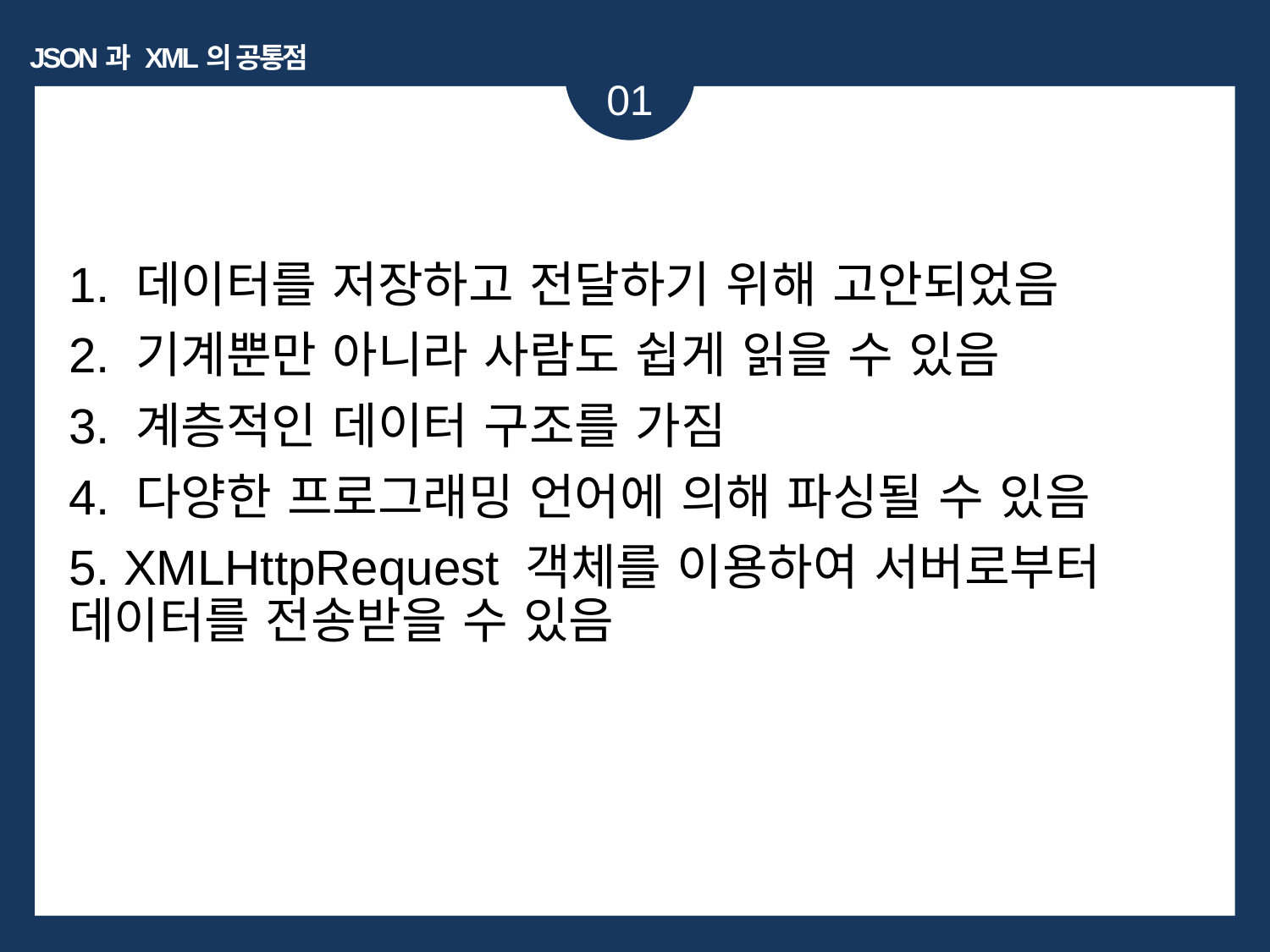

JSON과 XML의 공통점
01

1. 데이터를 저장하고 전달하기 위해 고안되었음
2. 기계뿐만 아니라 사람도 쉽게 읽을 수 있음
3. 계층적인 데이터 구조를 가짐
4. 다양한 프로그래밍 언어에 의해 파싱될 수 있음
5. XMLHttpRequest 객체를 이용하여 서버로부터 데이터를 전송받을 수 있음